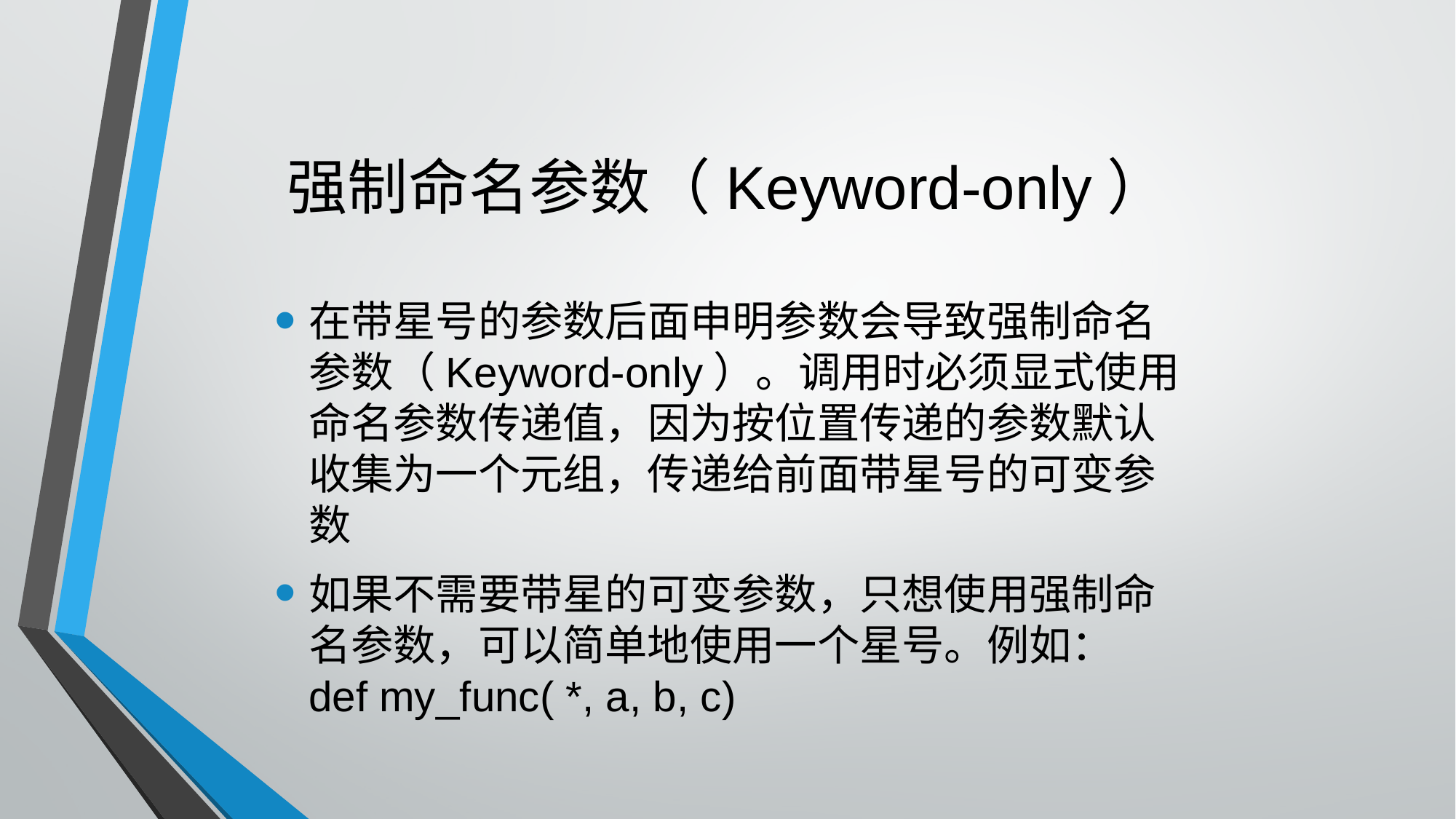

# 强制命名参数（Keyword-only）
在带星号的参数后面申明参数会导致强制命名参数（Keyword-only）。调用时必须显式使用命名参数传递值，因为按位置传递的参数默认收集为一个元组，传递给前面带星号的可变参数
如果不需要带星的可变参数，只想使用强制命名参数，可以简单地使用一个星号。例如：def my_func( *, a, b, c)